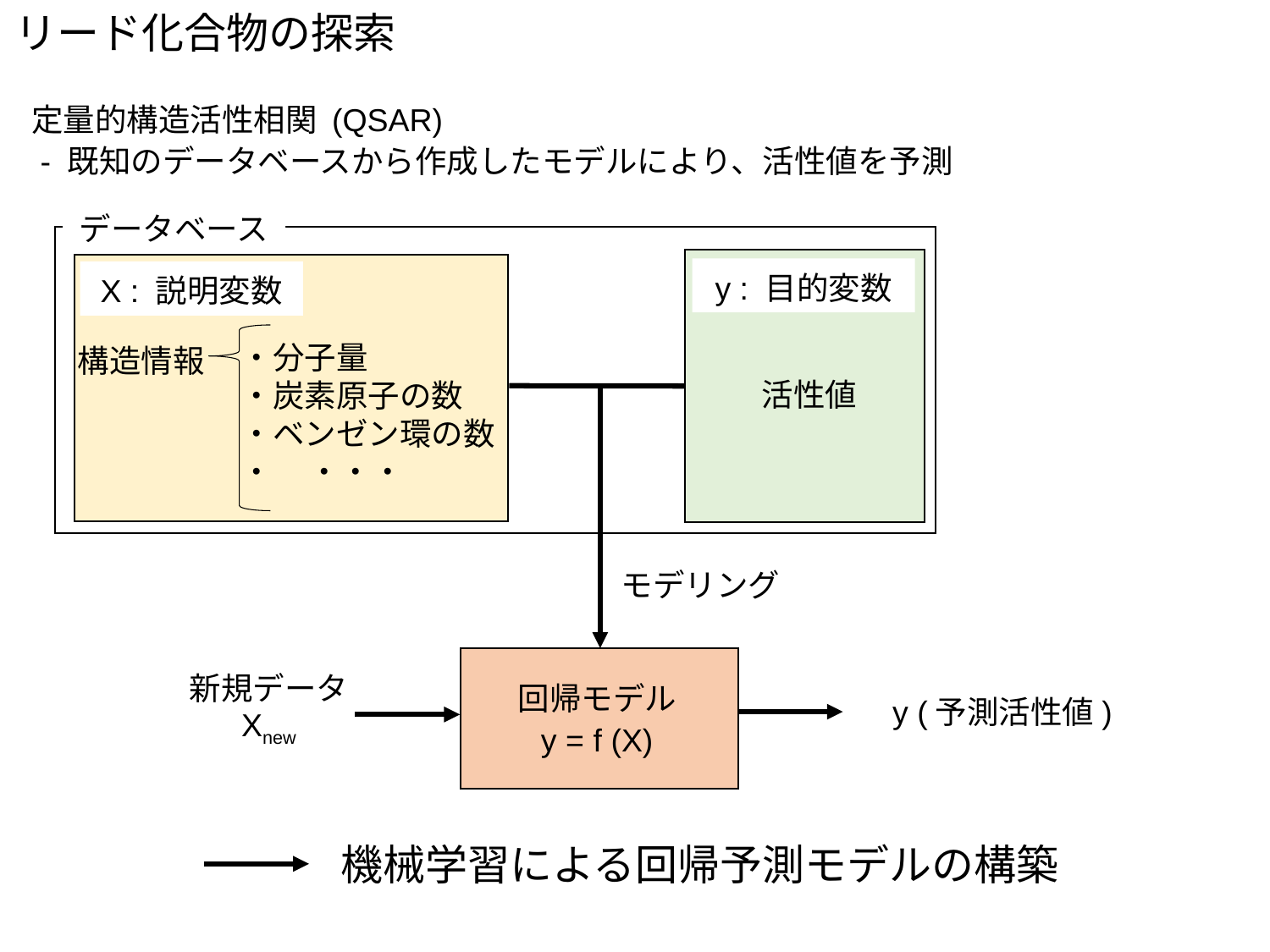

リード化合物の探索
定量的構造活性相関 (QSAR)
 - 既知のデータベースから作成したモデルにより、活性値を予測
データベース

y : 目的変数
X : 説明変数

・分子量
・炭素原子の数
・ベンゼン環の数
・     ・・・
構造情報
活性値
モデリング

新規データ Xnew
回帰モデル
y = f (X)
y (予測活性値)
機械学習による回帰予測モデルの構築